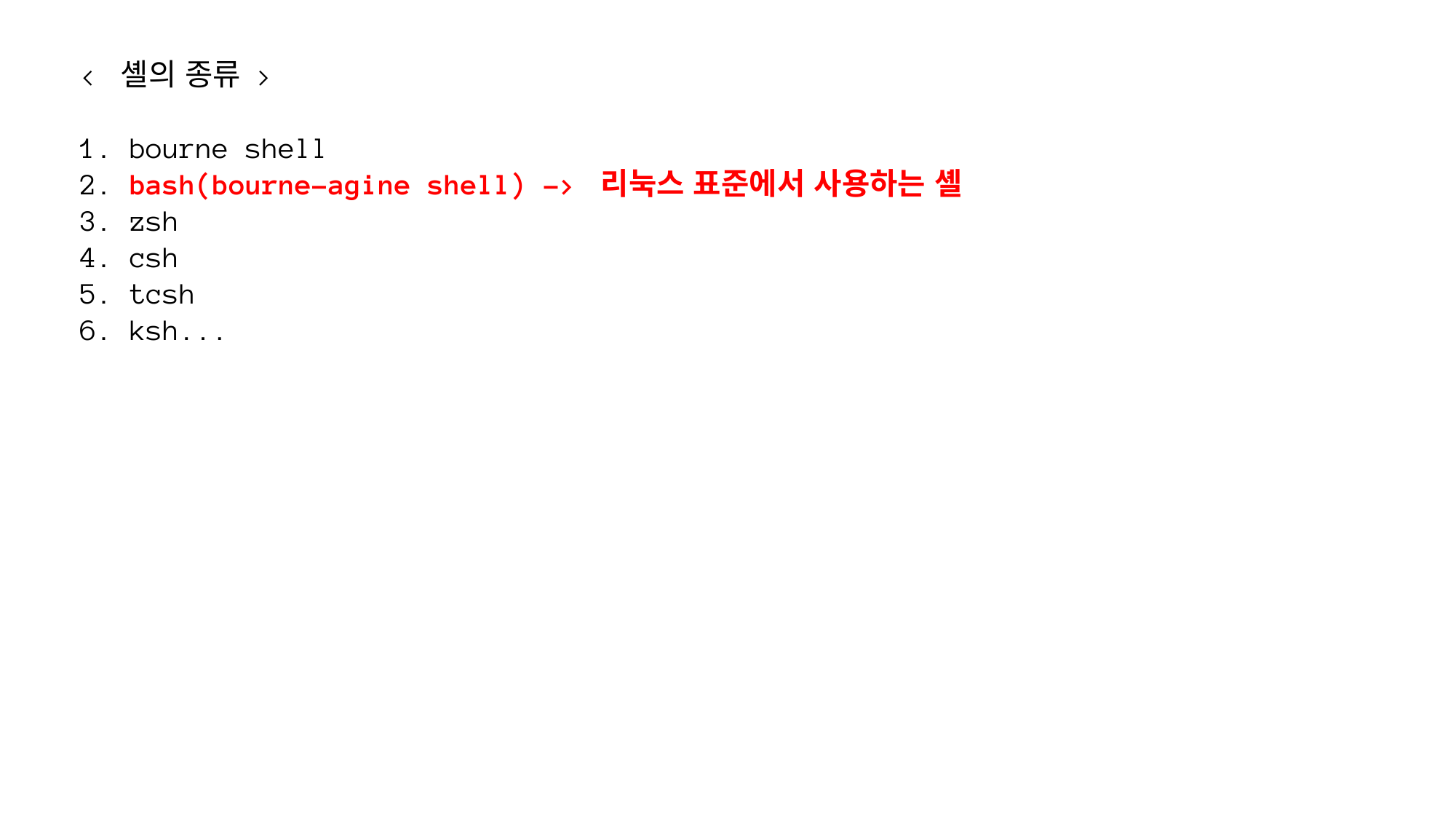

< 셸의 종류 >

1. bourne shell
2. bash(bourne-agine shell) -> 리눅스 표준에서 사용하는 셸
3. zsh
4. csh
5. tcsh
6. ksh...